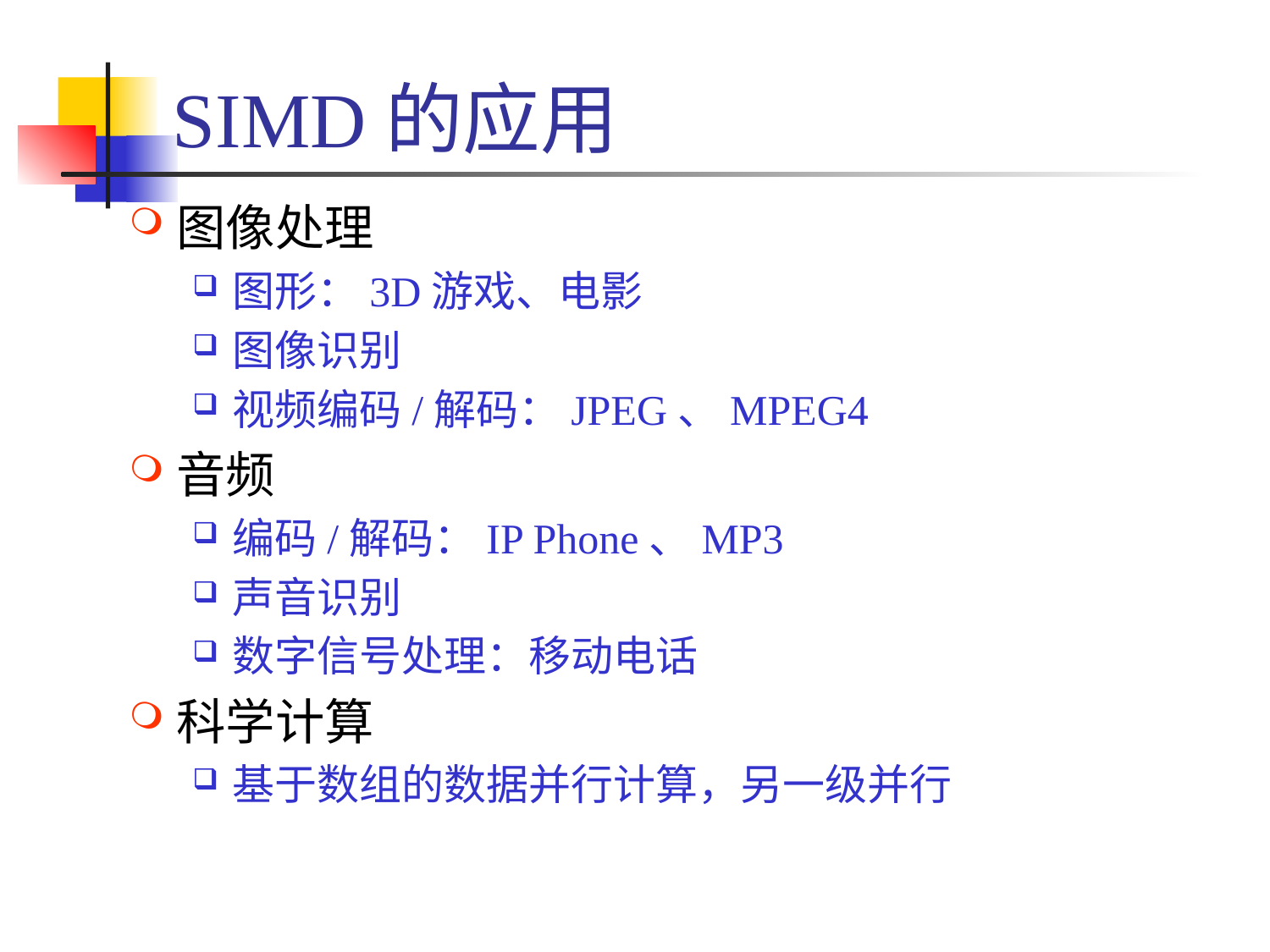

# SIMD的应用
图像处理
图形：3D游戏、电影
图像识别
视频编码/解码：JPEG、MPEG4
音频
编码/解码：IP Phone、MP3
声音识别
数字信号处理：移动电话
科学计算
基于数组的数据并行计算，另一级并行